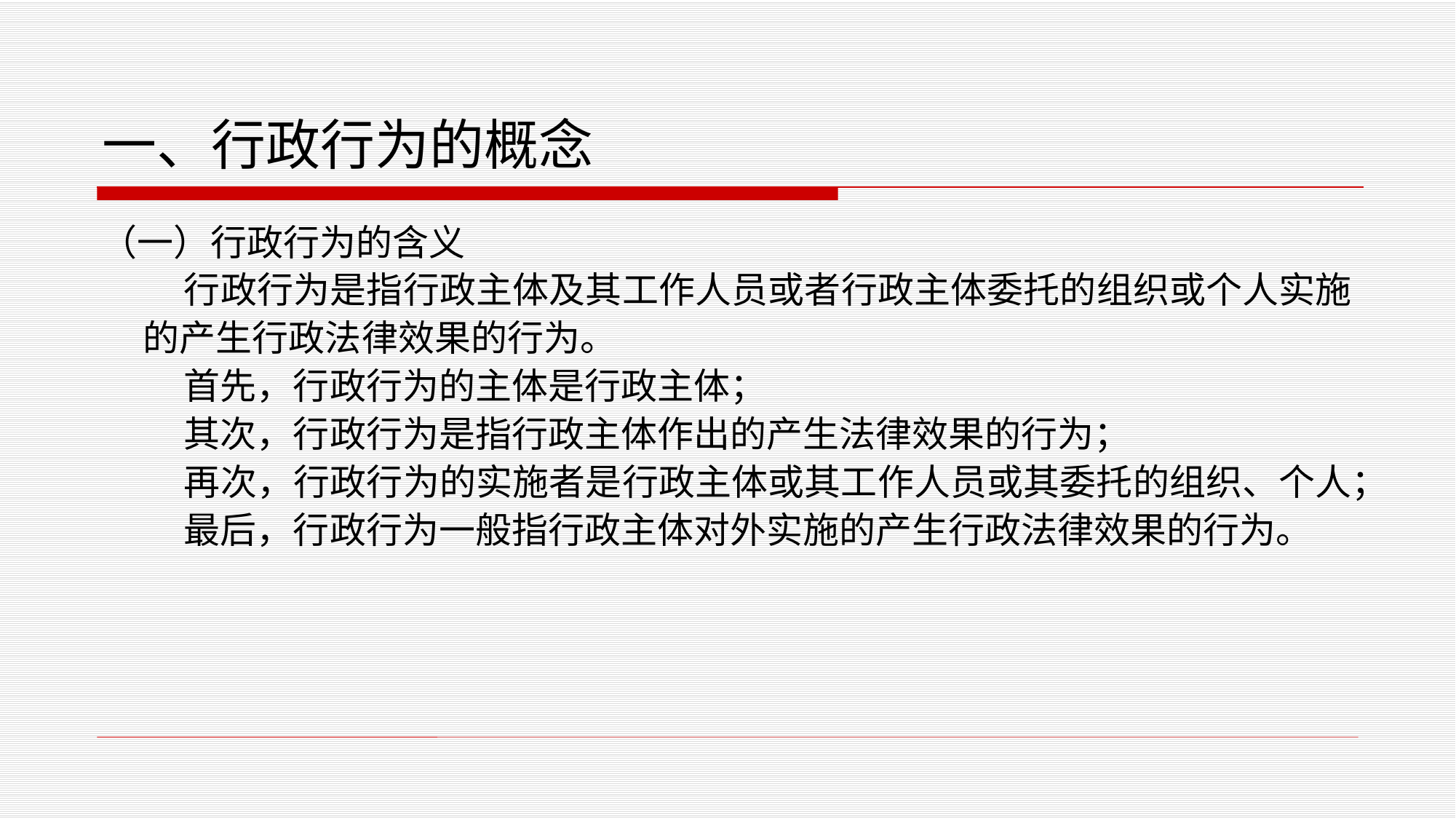

# 一、行政行为的概念
（一）行政行为的含义
行政行为是指行政主体及其工作人员或者行政主体委托的组织或个人实施的产生行政法律效果的行为。
首先，行政行为的主体是行政主体；
其次，行政行为是指行政主体作出的产生法律效果的行为；
再次，行政行为的实施者是行政主体或其工作人员或其委托的组织、个人；
最后，行政行为一般指行政主体对外实施的产生行政法律效果的行为。